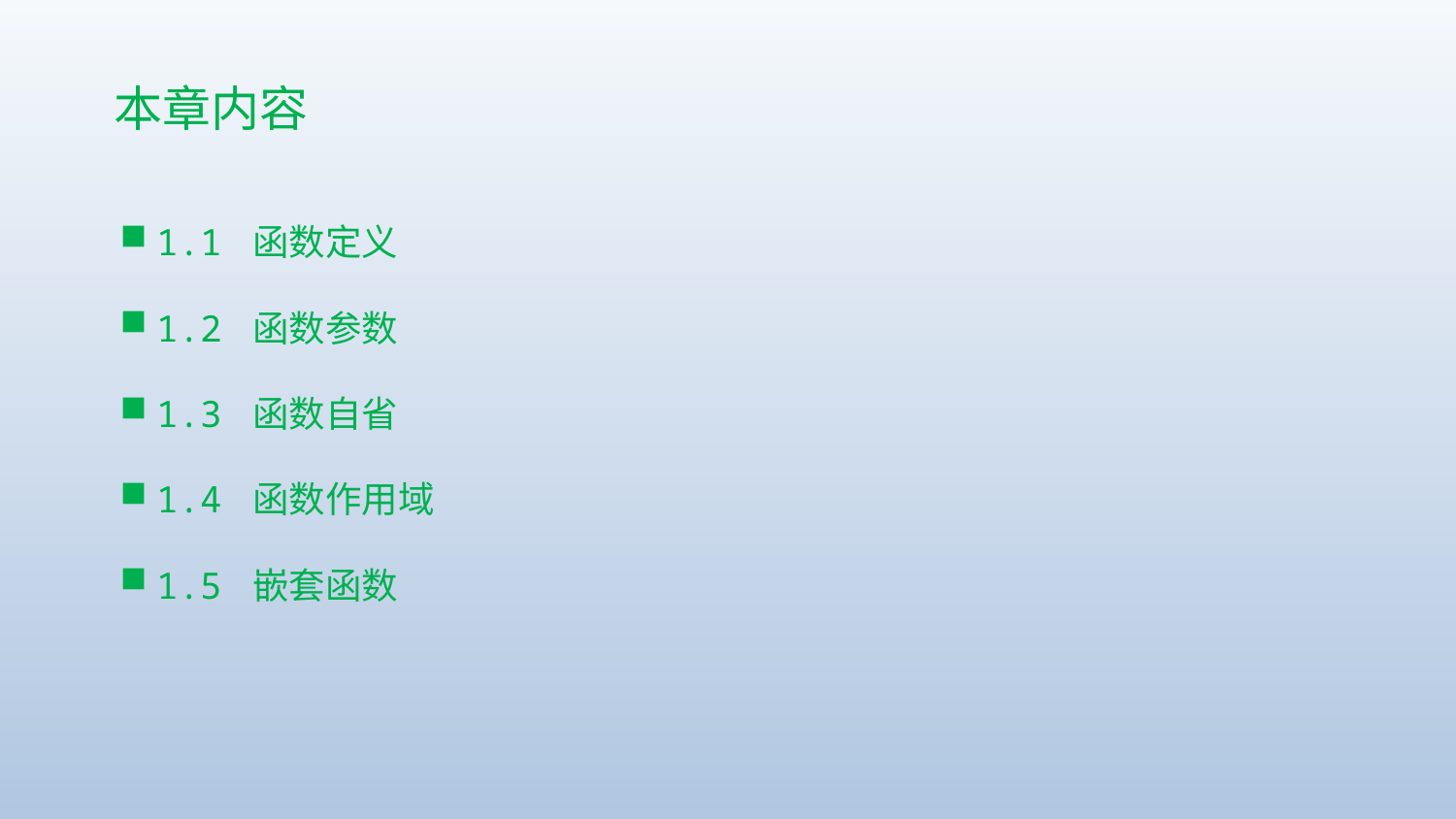

# 本章内容
1.1 函数定义
1.2 函数参数
1.3 函数自省
1.4 函数作用域
1.5 嵌套函数